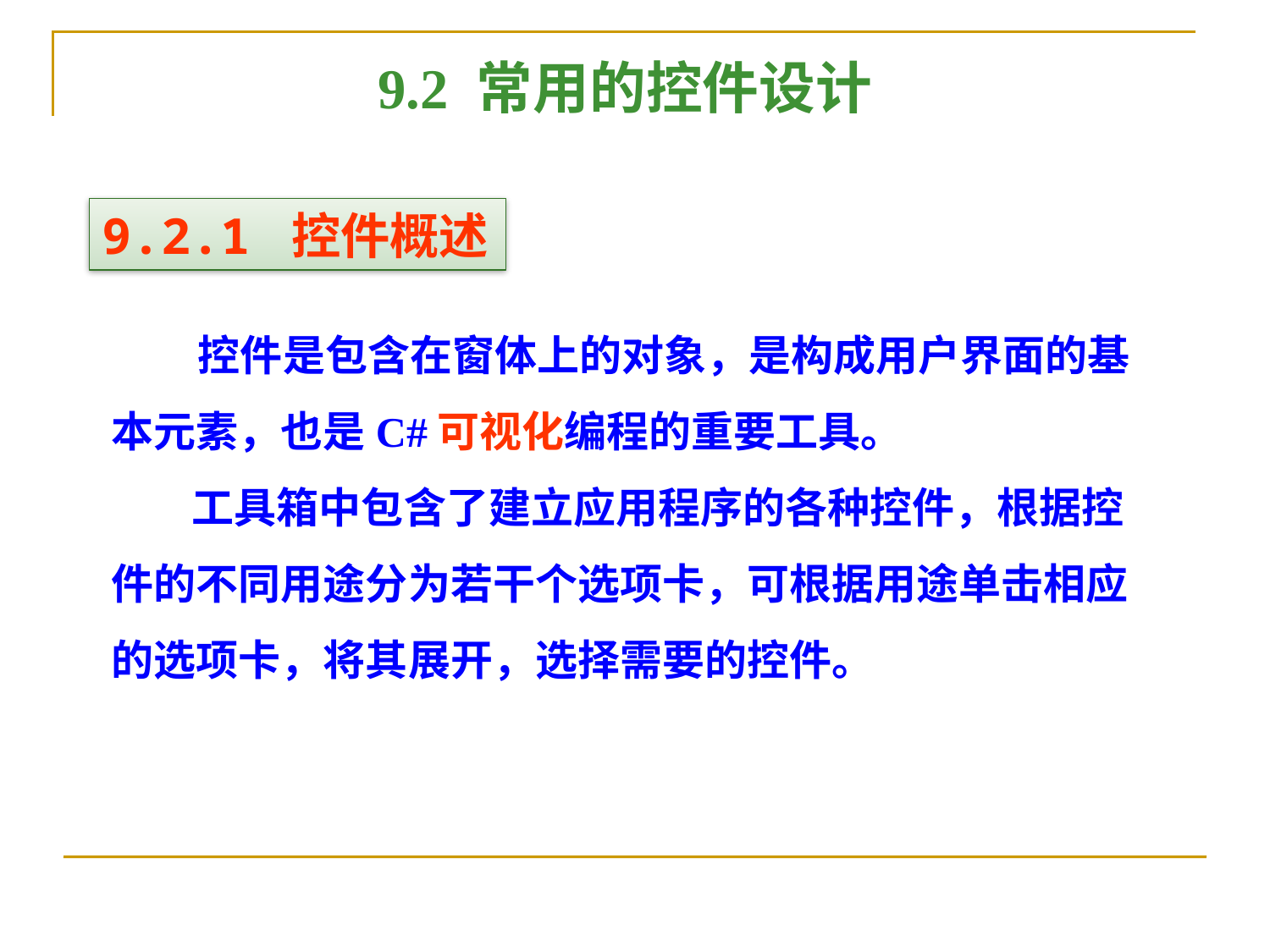

9.2 常用的控件设计
9.2.1 控件概述
        控件是包含在窗体上的对象，是构成用户界面的基本元素，也是C#可视化编程的重要工具。
　    工具箱中包含了建立应用程序的各种控件，根据控件的不同用途分为若干个选项卡，可根据用途单击相应的选项卡，将其展开，选择需要的控件。